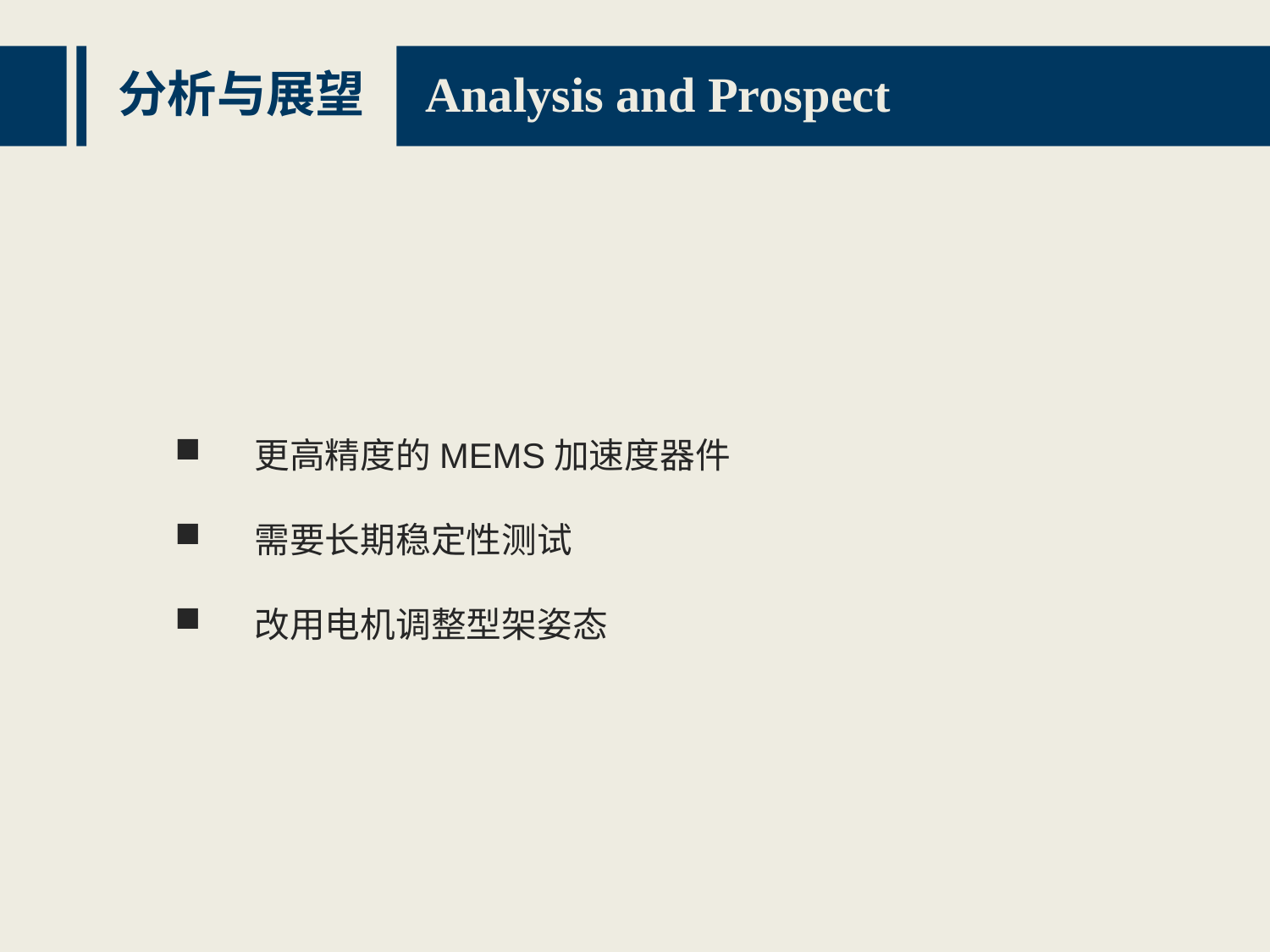

# 分析与展望
Analysis and Prospect
   更高精度的MEMS加速度器件
   需要长期稳定性测试
   改用电机调整型架姿态